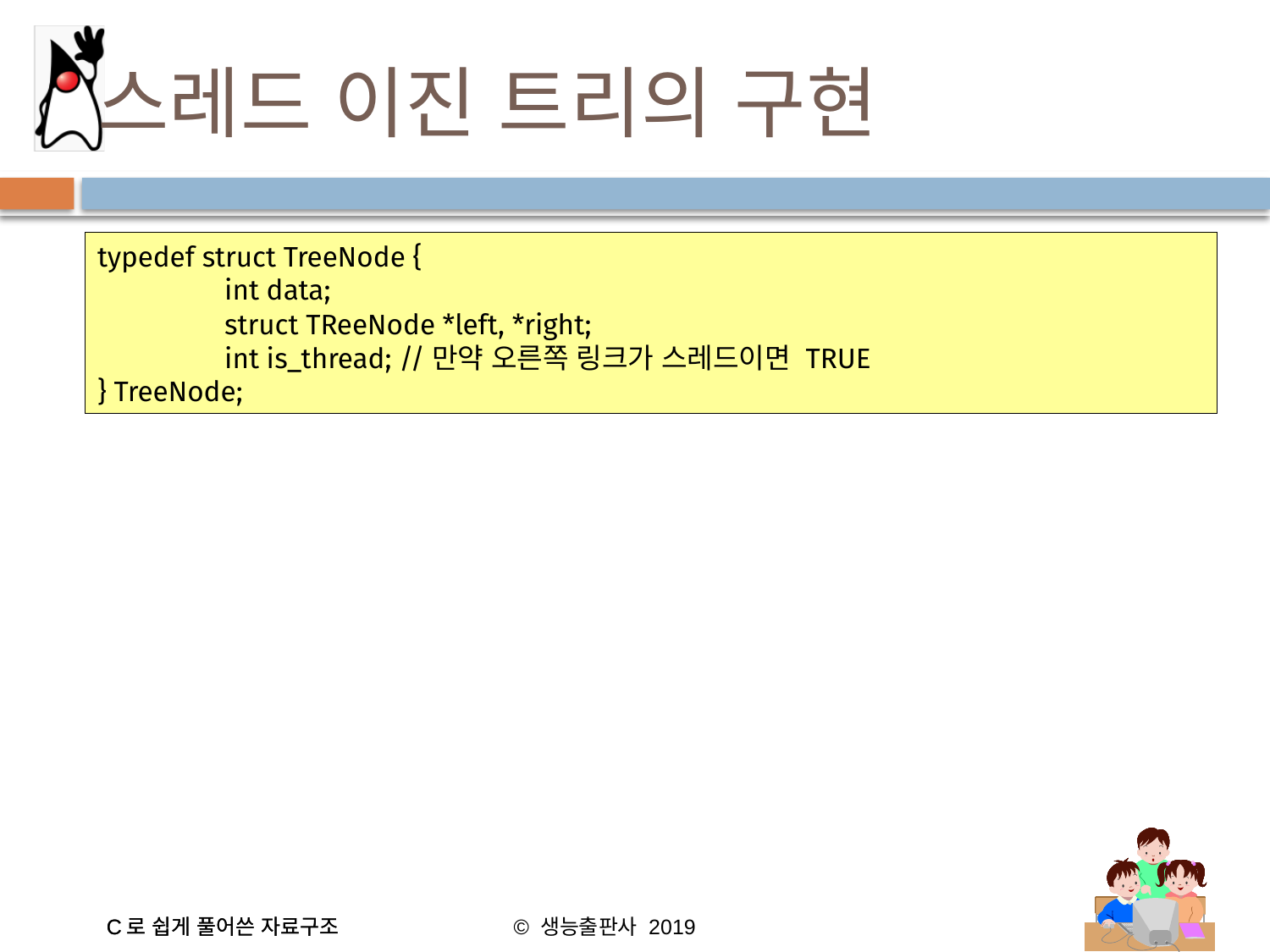

# 스레드 이진 트리의 구현
typedef struct TreeNode {
	int data;
	struct TReeNode *left, *right;
	int is_thread; //만약 오른쪽 링크가 스레드이면 TRUE
} TreeNode;